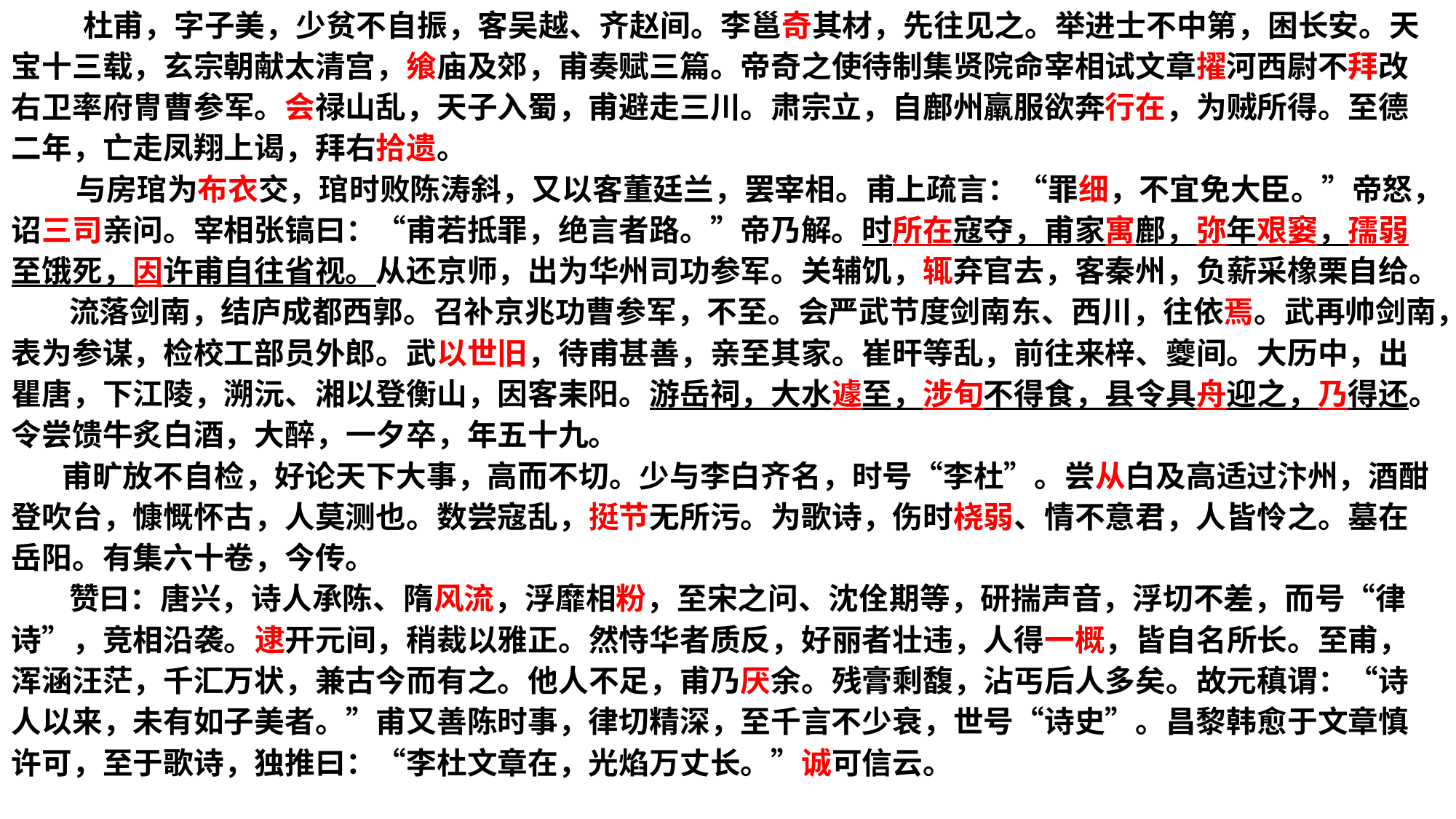

杜甫，字子美，少贫不自振，客吴越、齐赵间。李邕奇其材，先往见之。举进士不中第，困长安。天宝十三载，玄宗朝献太清宫，飨庙及郊，甫奏赋三篇。帝奇之使待制集贤院命宰相试文章擢河西尉不拜改右卫率府冑曹参军。会禄山乱，天子入蜀，甫避走三川。肃宗立，自鄜州羸服欲奔行在，为贼所得。至德二年，亡走凤翔上谒，拜右拾遗。
      与房琯为布衣交，琯时败陈涛斜，又以客董廷兰，罢宰相。甫上疏言：“罪细，不宜免大臣。”帝怒，诏三司亲问。宰相张镐曰：“甫若抵罪，绝言者路。”帝乃解。时所在寇夺，甫家寓鄜，弥年艰窭，孺弱至饿死，因许甫自往省视。从还京师，出为华州司功参军。关辅饥，辄弃官去，客秦州，负薪采橡栗自给。
     流落剑南，结庐成都西郭。召补京兆功曹参军，不至。会严武节度剑南东、西川，往依焉。武再帅剑南，表为参谋，检校工部员外郎。武以世旧，待甫甚善，亲至其家。崔旰等乱，前往来梓、夔间。大历中，出瞿唐，下江陵，溯沅、湘以登衡山，因客耒阳。游岳祠，大水遽至，涉旬不得食，县令具舟迎之，乃得还。令尝馈牛炙白酒，大醉，一夕卒，年五十九。
    甫旷放不自检，好论天下大事，高而不切。少与李白齐名，时号“李杜”。尝从白及高适过汴州，酒酣登吹台，慷慨怀古，人莫测也。数尝寇乱，挺节无所污。为歌诗，伤时桡弱、情不意君，人皆怜之。墓在岳阳。有集六十卷，今传。
     赞曰：唐兴，诗人承陈、隋风流，浮靡相粉，至宋之问、沈佺期等，研揣声音，浮切不差，而号“律诗”，竞相沿袭。逮开元间，稍裁以雅正。然恃华者质反，好丽者壮违，人得一概，皆自名所长。至甫，浑涵汪茫，千汇万状，兼古今而有之。他人不足，甫乃厌余。残膏剩馥，沾丐后人多矣。故元稹谓：“诗人以来，未有如子美者。”甫又善陈时事，律切精深，至千言不少衰，世号“诗史”。昌黎韩愈于文章慎许可，至于歌诗，独推曰：“李杜文章在，光焰万丈长。”诚可信云。